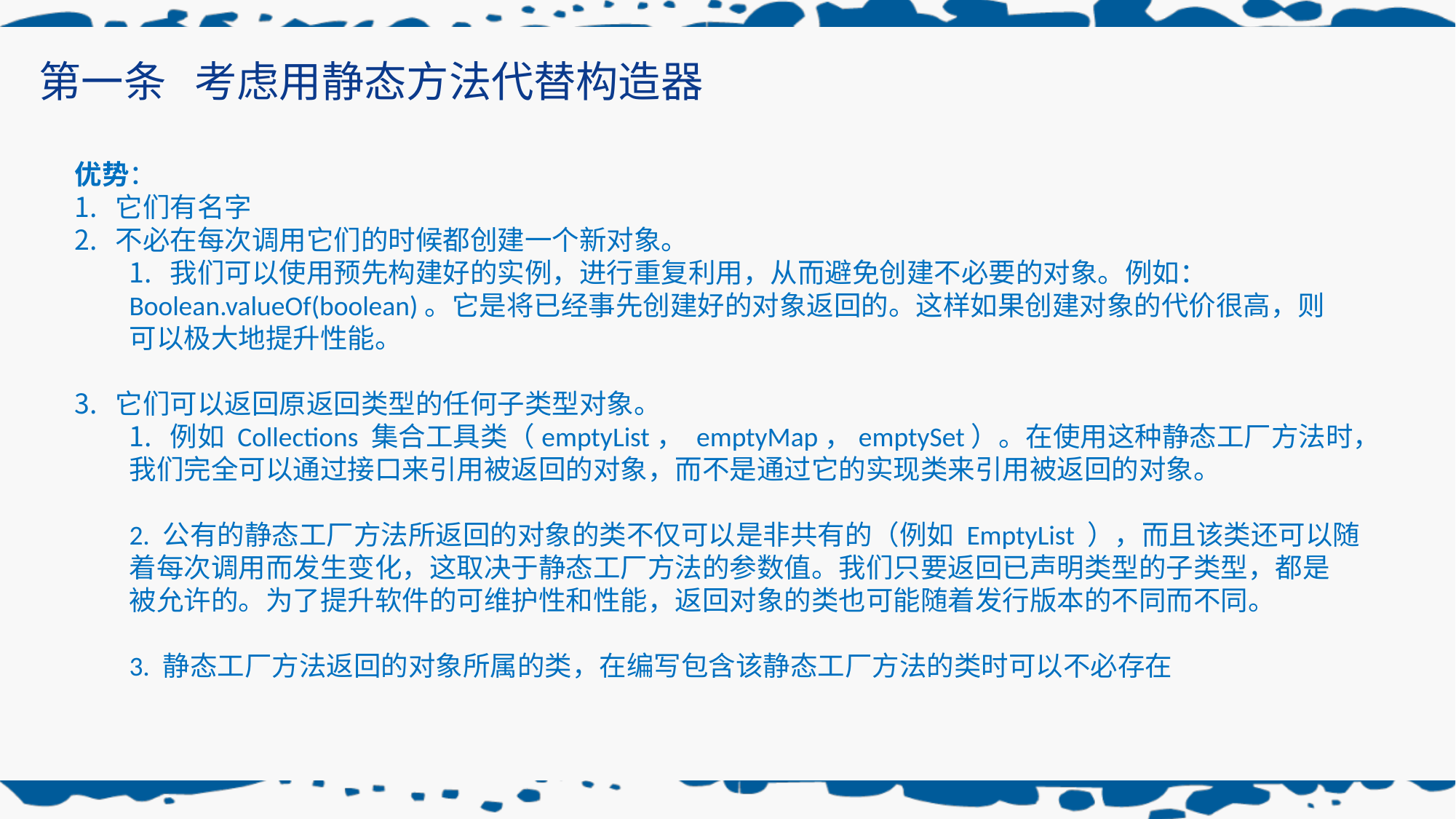

第一条   考虑用静态方法代替构造器
优势：
它们有名字
不必在每次调用它们的时候都创建一个新对象。
我们可以使用预先构建好的实例，进行重复利用，从而避免创建不必要的对象。例如：
Boolean.valueOf(boolean)。它是将已经事先创建好的对象返回的。这样如果创建对象的代价很高，则
可以极大地提升性能。

它们可以返回原返回类型的任何子类型对象。
例如 Collections 集合工具类（emptyList， emptyMap，emptySet）。在使用这种静态工厂方法时，
我们完全可以通过接口来引用被返回的对象，而不是通过它的实现类来引用被返回的对象。

2. 公有的静态工厂方法所返回的对象的类不仅可以是非共有的（例如 EmptyList ），而且该类还可以随
着每次调用而发生变化，这取决于静态工厂方法的参数值。我们只要返回已声明类型的子类型，都是
被允许的。为了提升软件的可维护性和性能，返回对象的类也可能随着发行版本的不同而不同。

3. 静态工厂方法返回的对象所属的类，在编写包含该静态工厂方法的类时可以不必存在